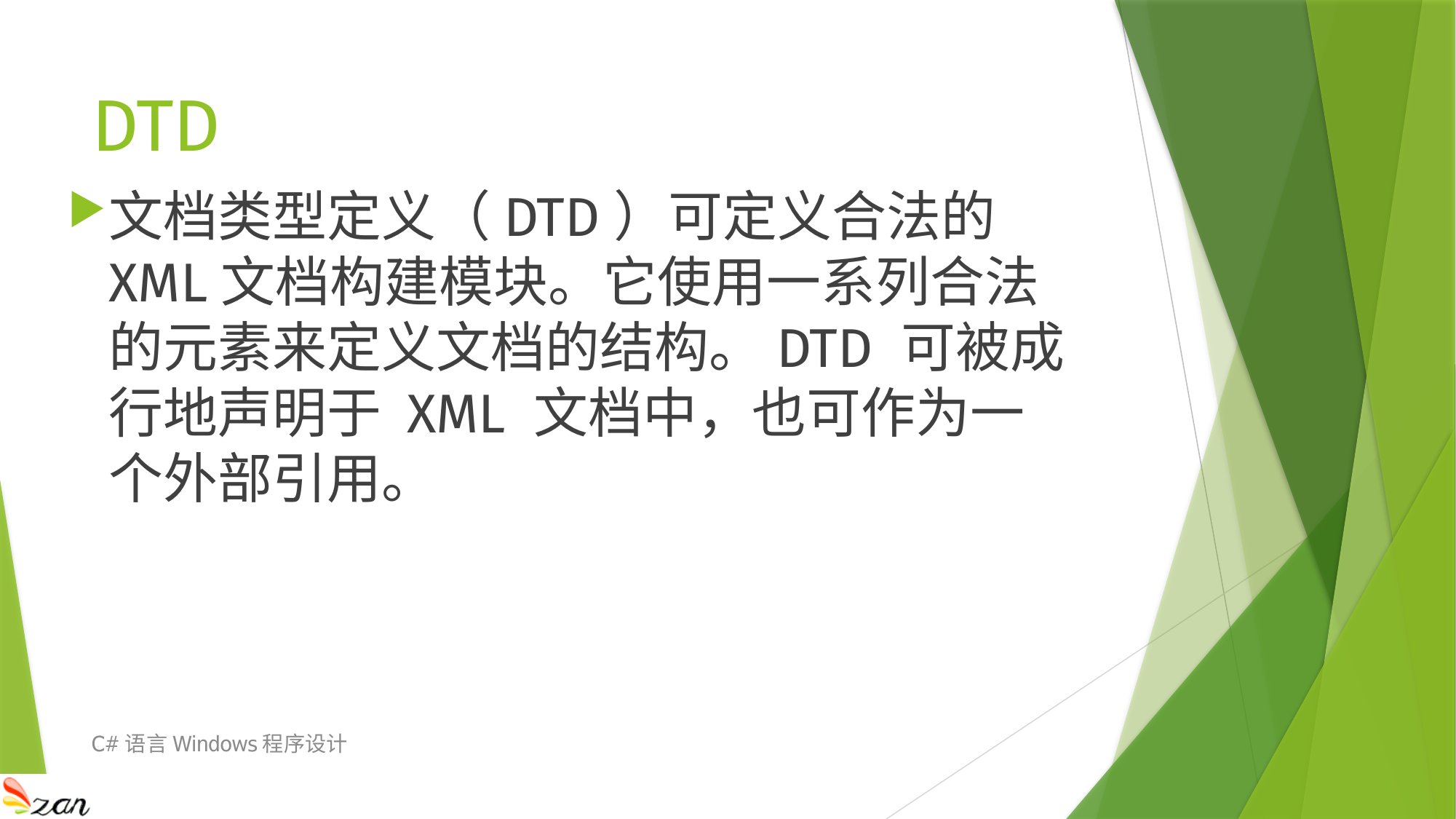

# DTD
文档类型定义（DTD）可定义合法的XML文档构建模块。它使用一系列合法的元素来定义文档的结构。DTD 可被成行地声明于 XML 文档中，也可作为一个外部引用。
C#语言Windows程序设计